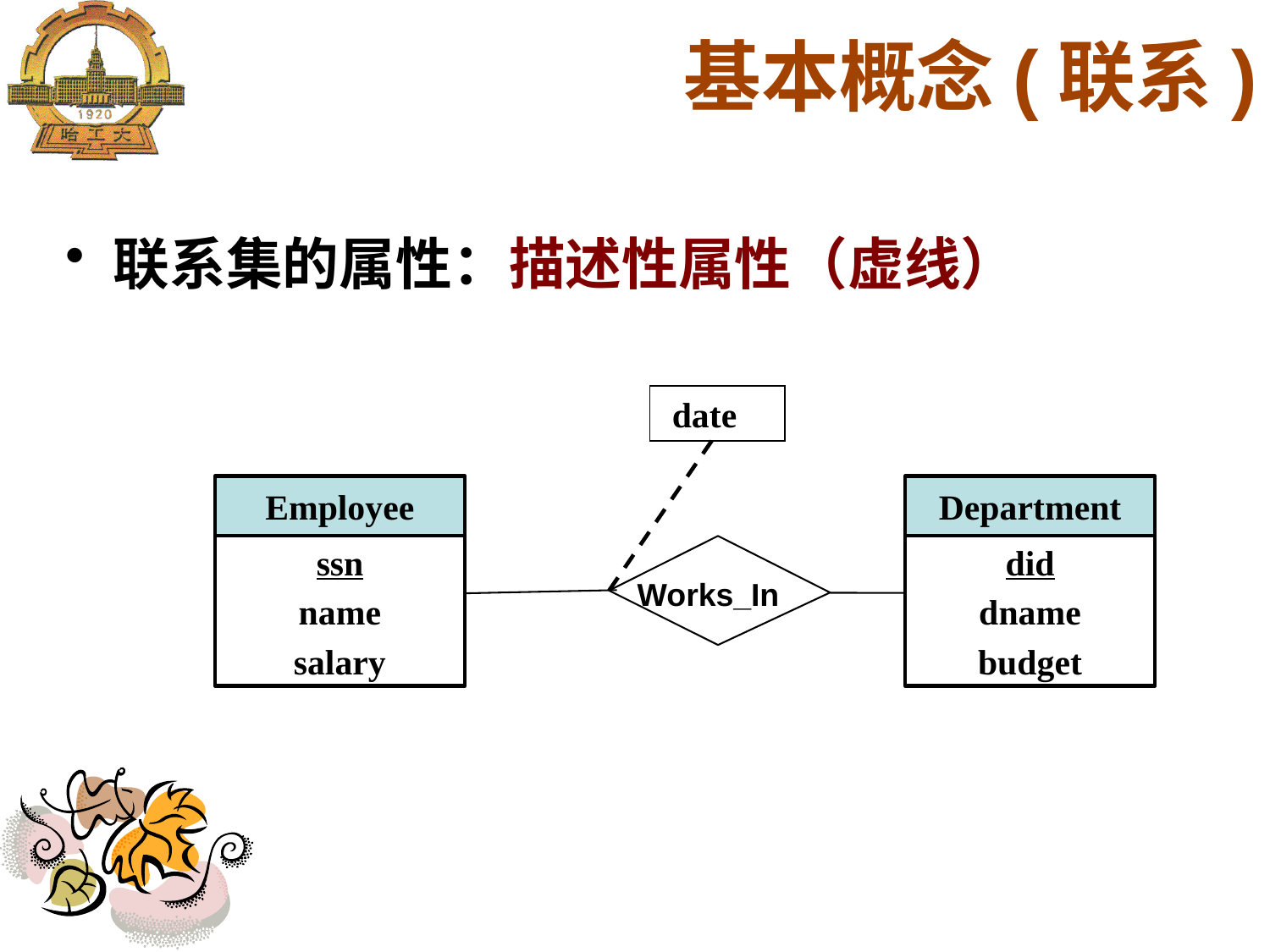

联系集的属性：描述性属性（虚线）
基本概念(联系)
 date
Employee
ssn
name
salary
Department
did
dname
budget

Works_In